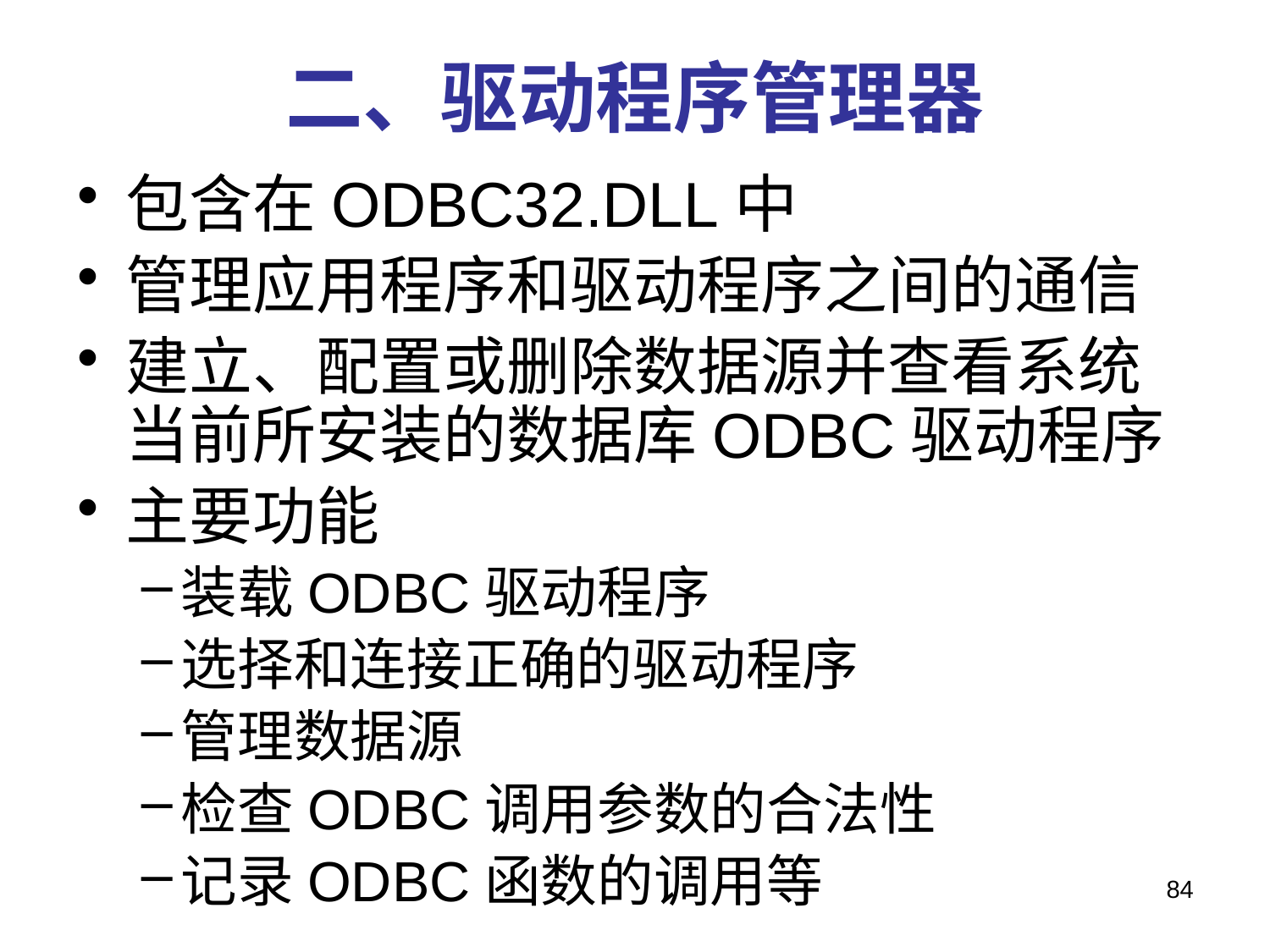

# 二、驱动程序管理器
包含在ODBC32.DLL中
管理应用程序和驱动程序之间的通信
建立、配置或删除数据源并查看系统当前所安装的数据库ODBC驱动程序
主要功能
装载ODBC驱动程序
选择和连接正确的驱动程序
管理数据源
检查ODBC调用参数的合法性
记录ODBC函数的调用等

84